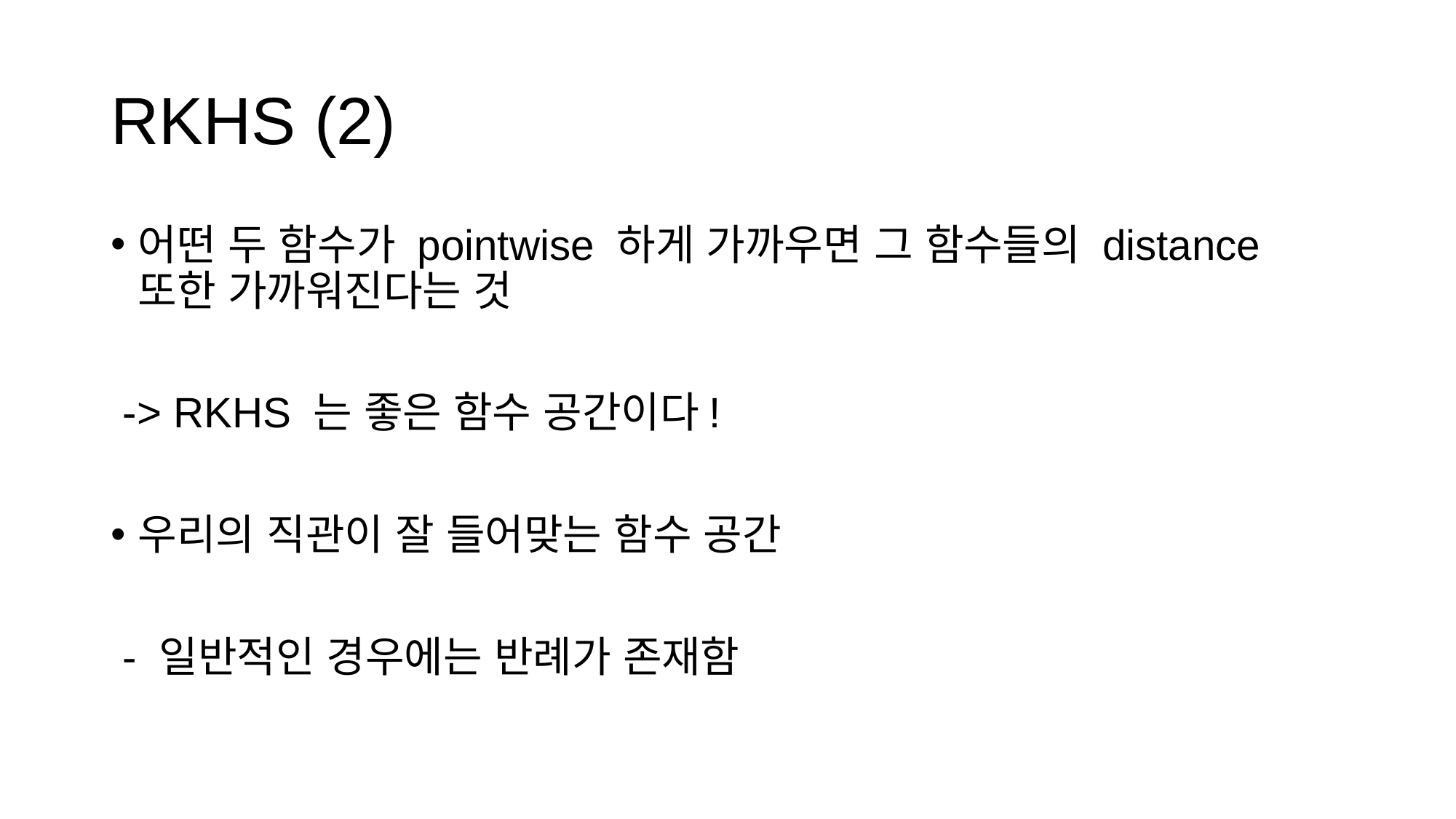

# RKHS (2)
어떤 두 함수가 pointwise 하게 가까우면 그 함수들의 distance 또한 가까워진다는 것

 -> RKHS 는 좋은 함수 공간이다!

우리의 직관이 잘 들어맞는 함수 공간

 - 일반적인 경우에는 반례가 존재함